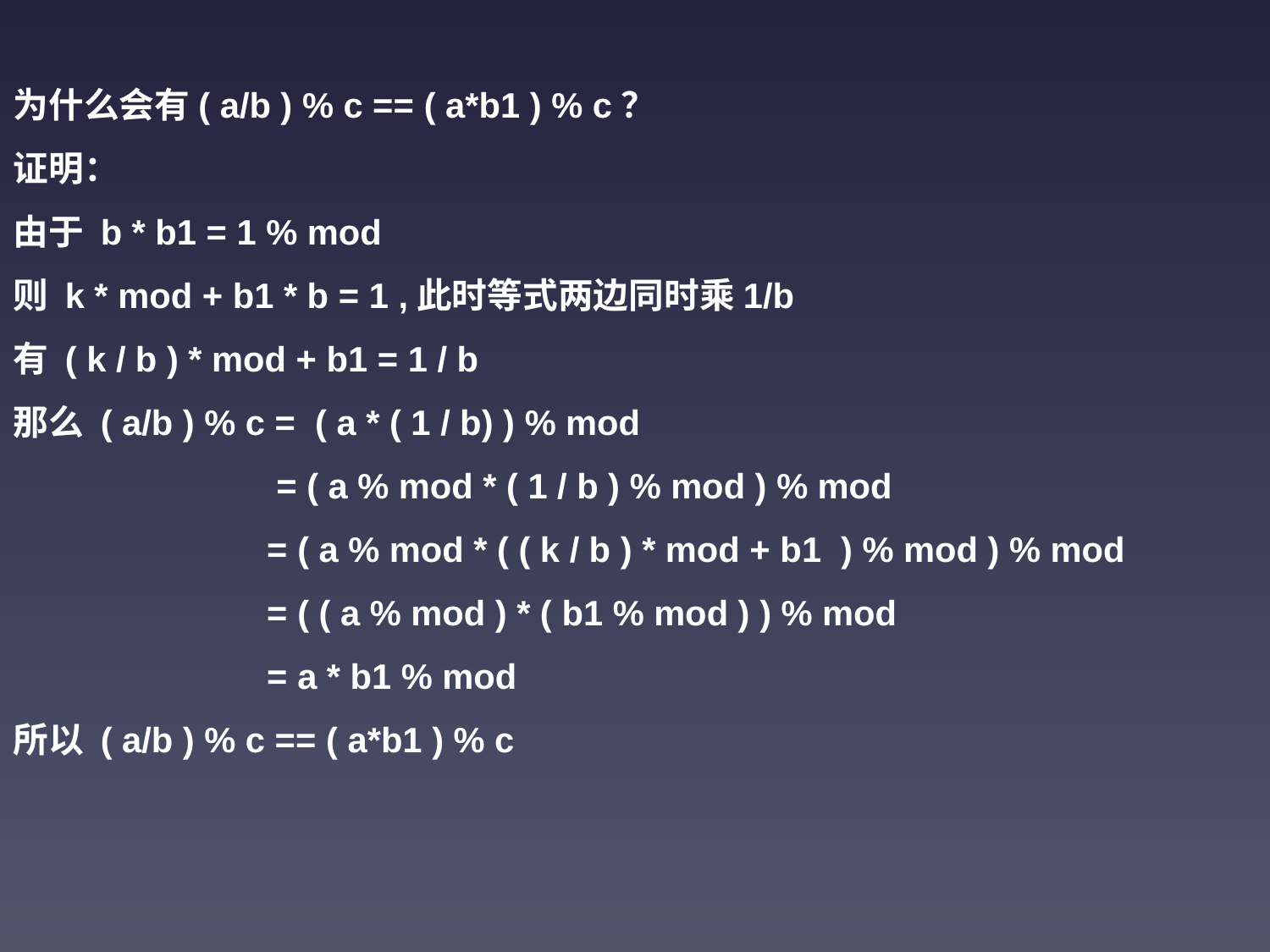

为什么会有( a/b ) % c == ( a*b1 ) % c？
证明：
由于 b * b1 = 1 % mod
则 k * mod + b1 * b = 1 ,此时等式两边同时乘1/b
有 ( k / b ) * mod + b1 = 1 / b
那么 ( a/b ) % c =  ( a * ( 1 / b) ) % mod
                           = ( a % mod * ( 1 / b ) % mod ) % mod
	             = ( a % mod * ( ( k / b ) * mod + b1  ) % mod ) % mod
	             = ( ( a % mod ) * ( b1 % mod ) ) % mod
	             = a * b1 % mod
所以 ( a/b ) % c == ( a*b1 ) % c